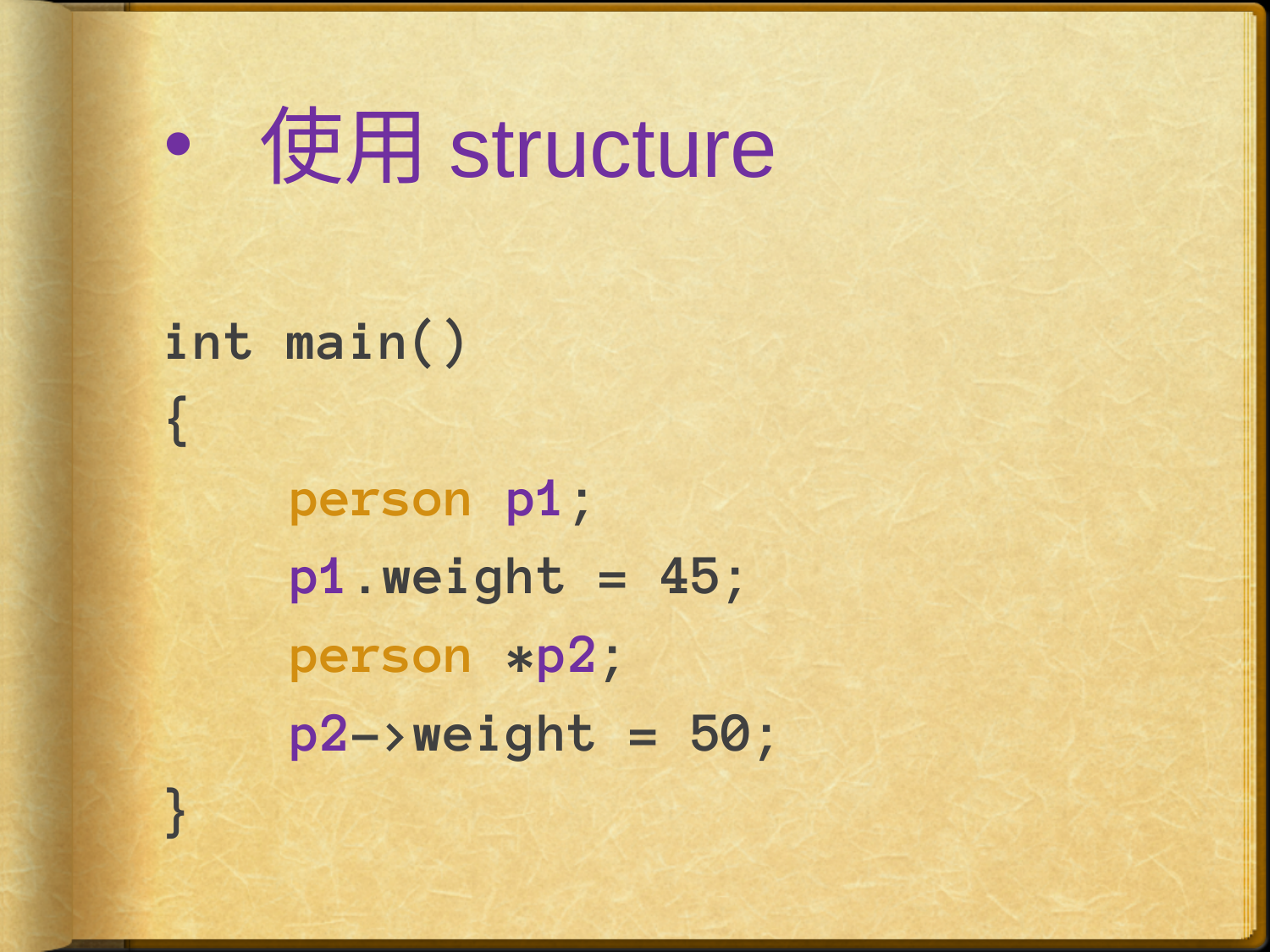

# 使用structure
int main()
{
	person p1;
	p1.weight = 45;
	person *p2;
	p2->weight = 50;
}